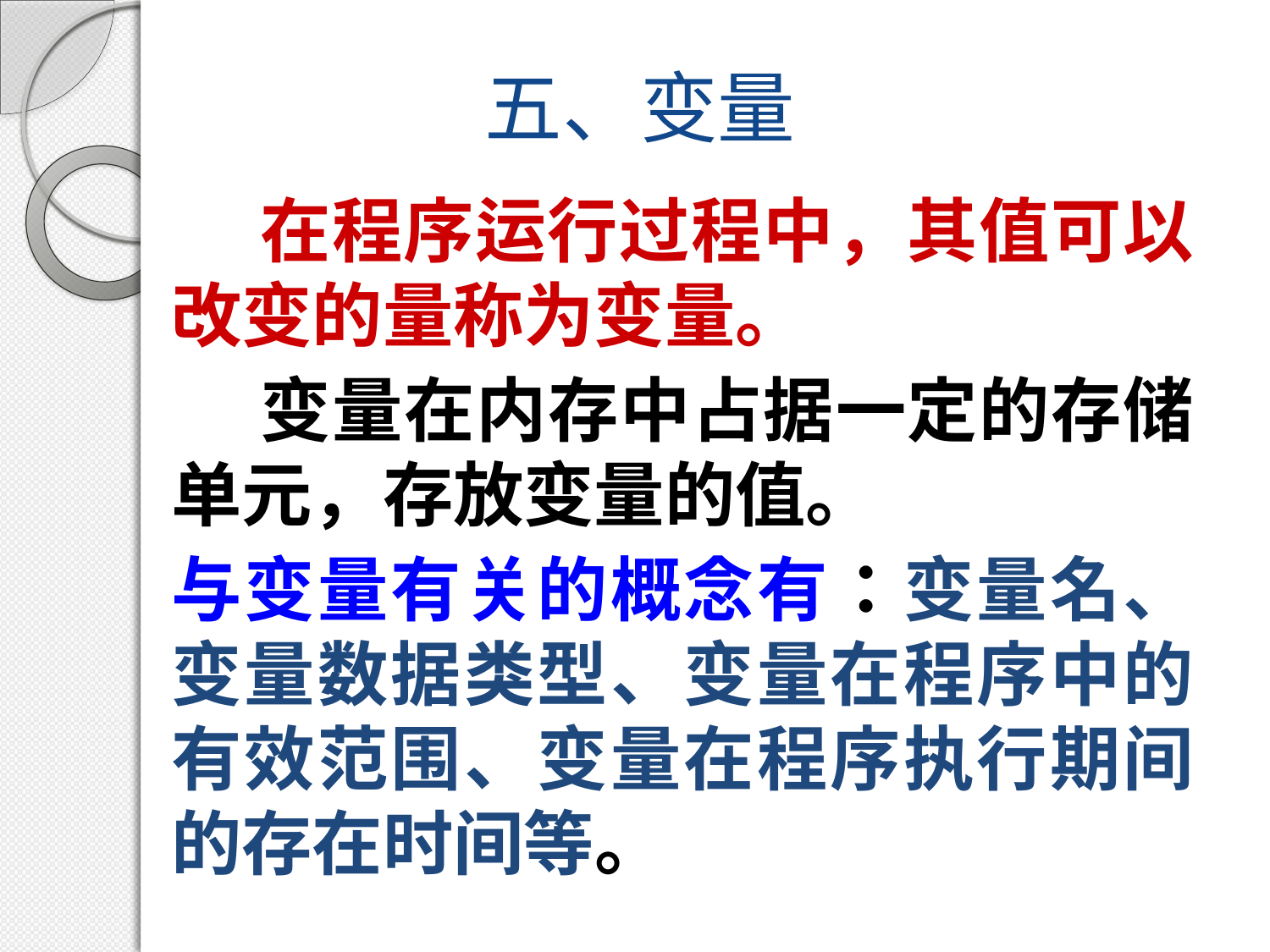

# 五、变量
    在程序运行过程中，其值可以改变的量称为变量。
    变量在内存中占据一定的存储单元，存放变量的值。
与变量有关的概念有：变量名、变量数据类型、变量在程序中的有效范围、变量在程序执行期间的存在时间等。
59